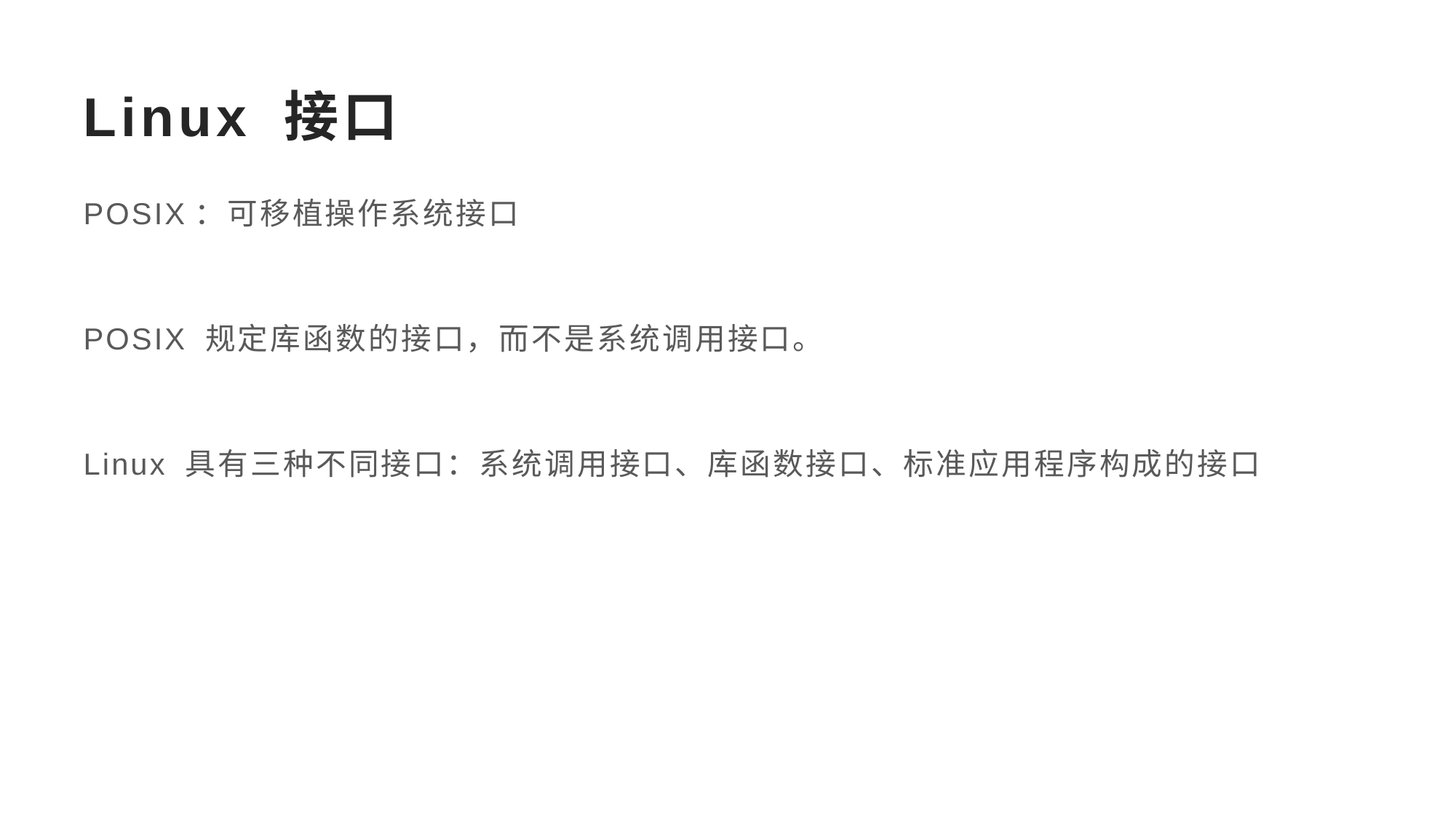

# Linux 接口
POSIX：可移植操作系统接口

POSIX 规定库函数的接口，而不是系统调用接口。

Linux 具有三种不同接口：系统调用接口、库函数接口、标准应用程序构成的接口